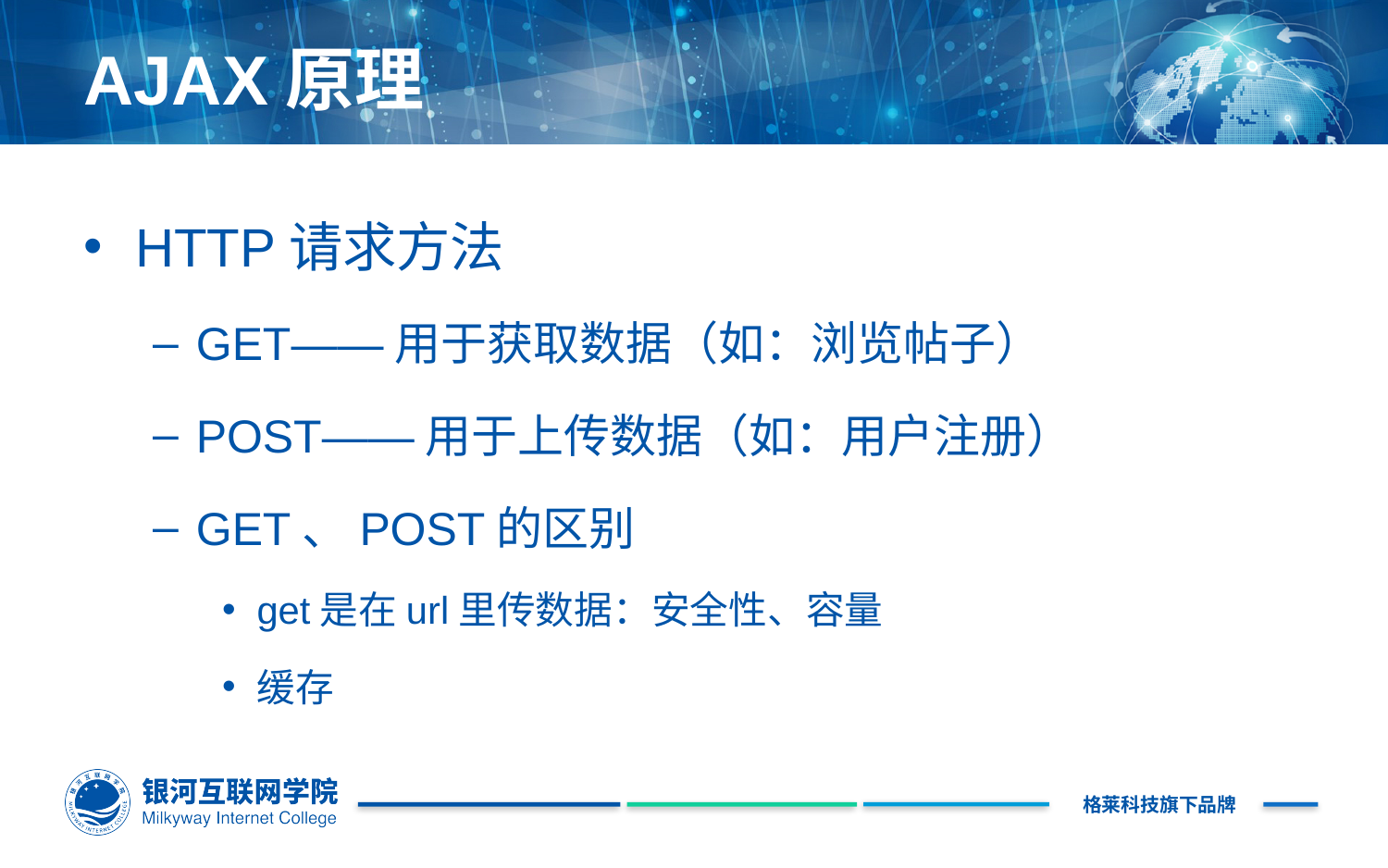

# AJAX原理
HTTP请求方法
GET——用于获取数据（如：浏览帖子）
POST——用于上传数据（如：用户注册）
GET、POST的区别
get是在url里传数据：安全性、容量
缓存